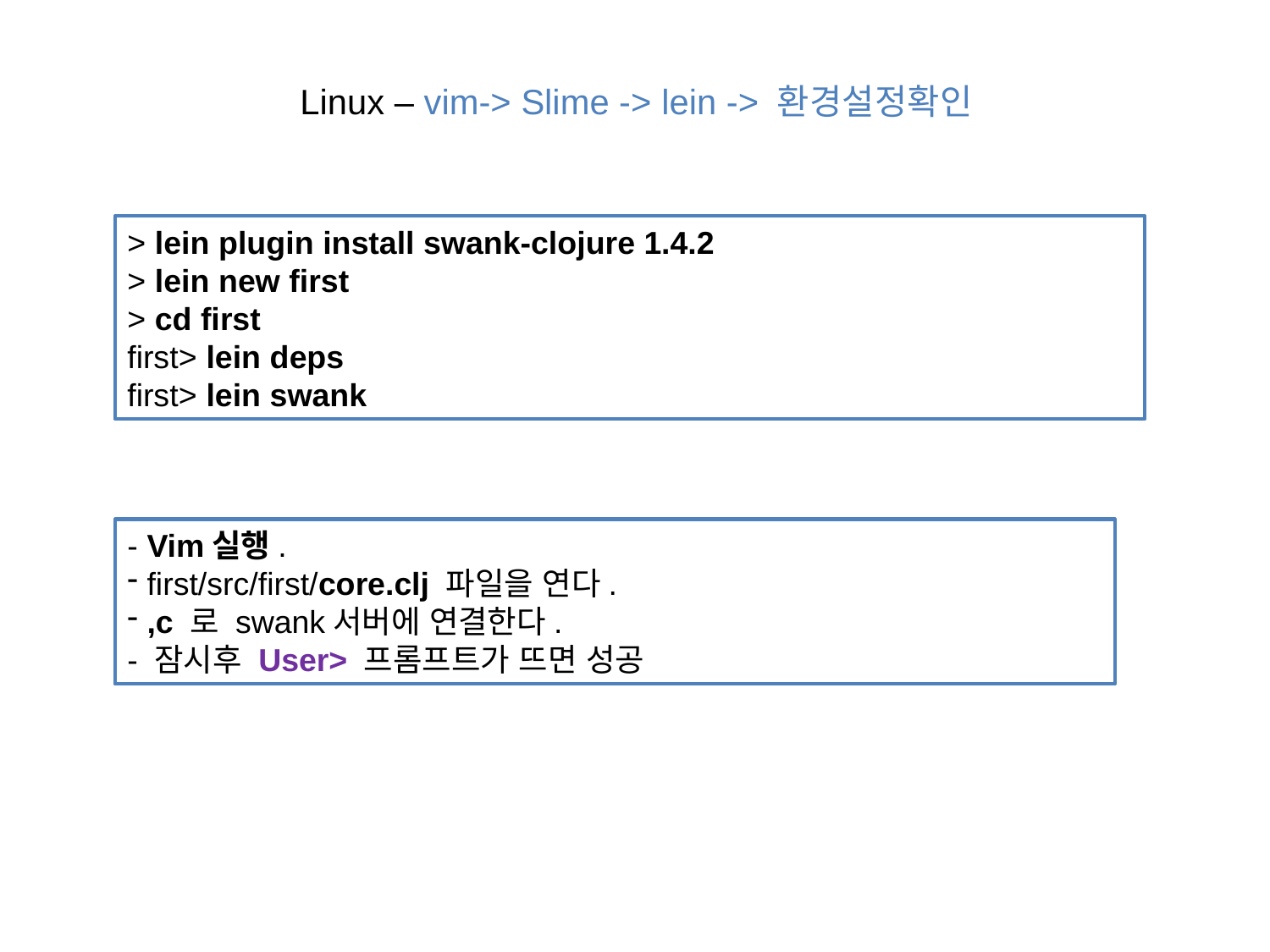

# Linux – vim-> Slime -> lein -> 환경설정확인
> lein plugin install swank-clojure 1.4.2
> lein new first
> cd first
first> lein deps
first> lein swank
- Vim실행.
 first/src/first/core.clj 파일을 연다.
 ,c 로 swank서버에 연결한다.
- 잠시후 User> 프롬프트가 뜨면 성공